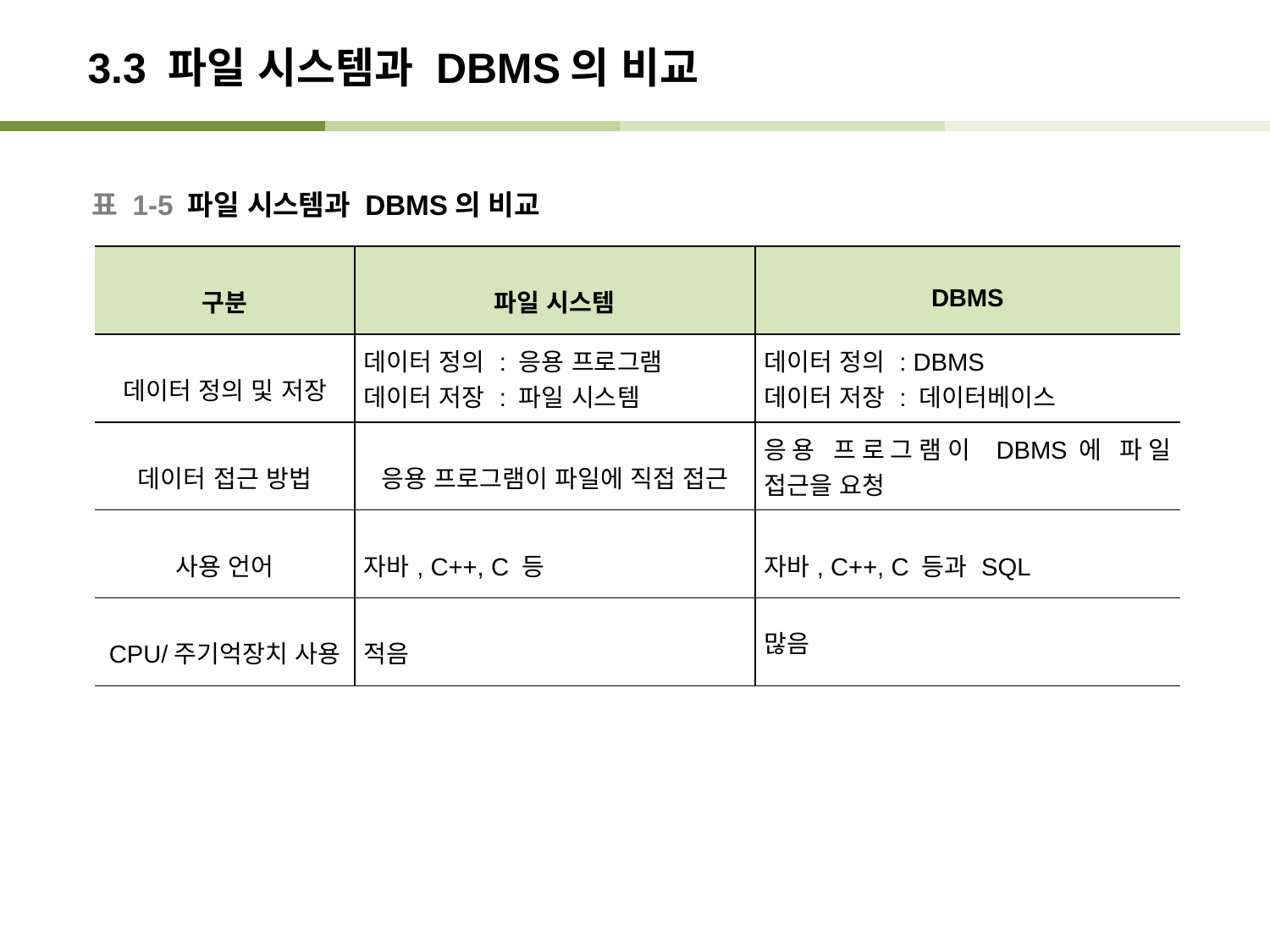

# 3.3 파일 시스템과 DBMS의 비교
표 1-5 파일 시스템과 DBMS의 비교
| 구분 | 파일 시스템 | DBMS |
| --- | --- | --- |
| 데이터 정의 및 저장 | 데이터 정의 : 응용 프로그램 데이터 저장 : 파일 시스템 | 데이터 정의 : DBMS 데이터 저장 : 데이터베이스 |
| 데이터 접근 방법 | 응용 프로그램이 파일에 직접 접근 | 응용 프로그램이 DBMS에 파일 접근을 요청 |
| 사용 언어 | 자바, C++, C 등 | 자바, C++, C 등과 SQL |
| CPU/주기억장치 사용 | 적음 | 많음 |